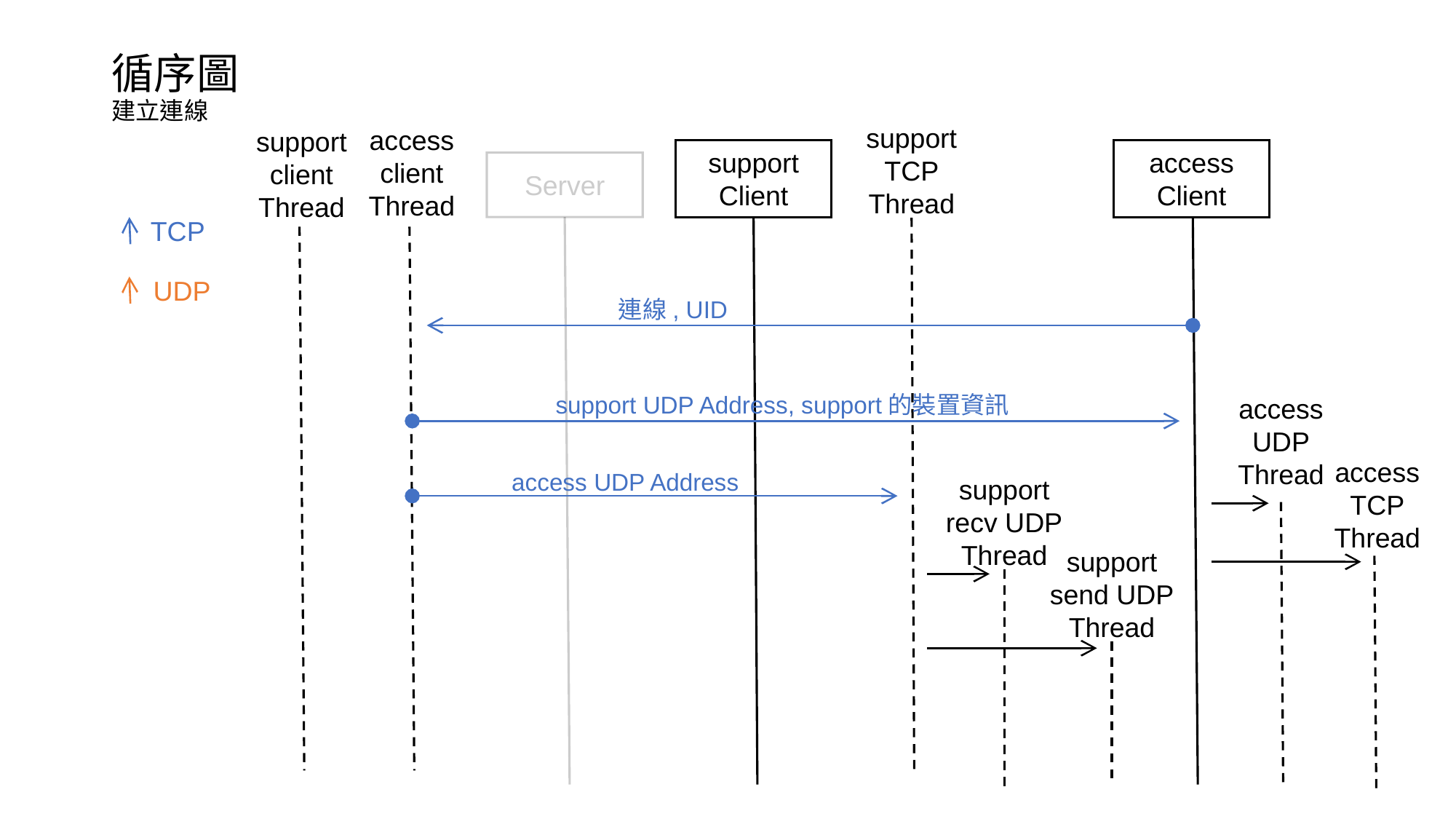

# 循序圖 建立連線
access
client Thread
support
TCP
Thread
support
client Thread
support
Client
access
Client
Server
TCP
UDP
連線, UID
support UDP Address, support的裝置資訊
access
UDP
Thread
access
TCP
Thread
access UDP Address
support
recv UDP
Thread
support
send UDP
Thread